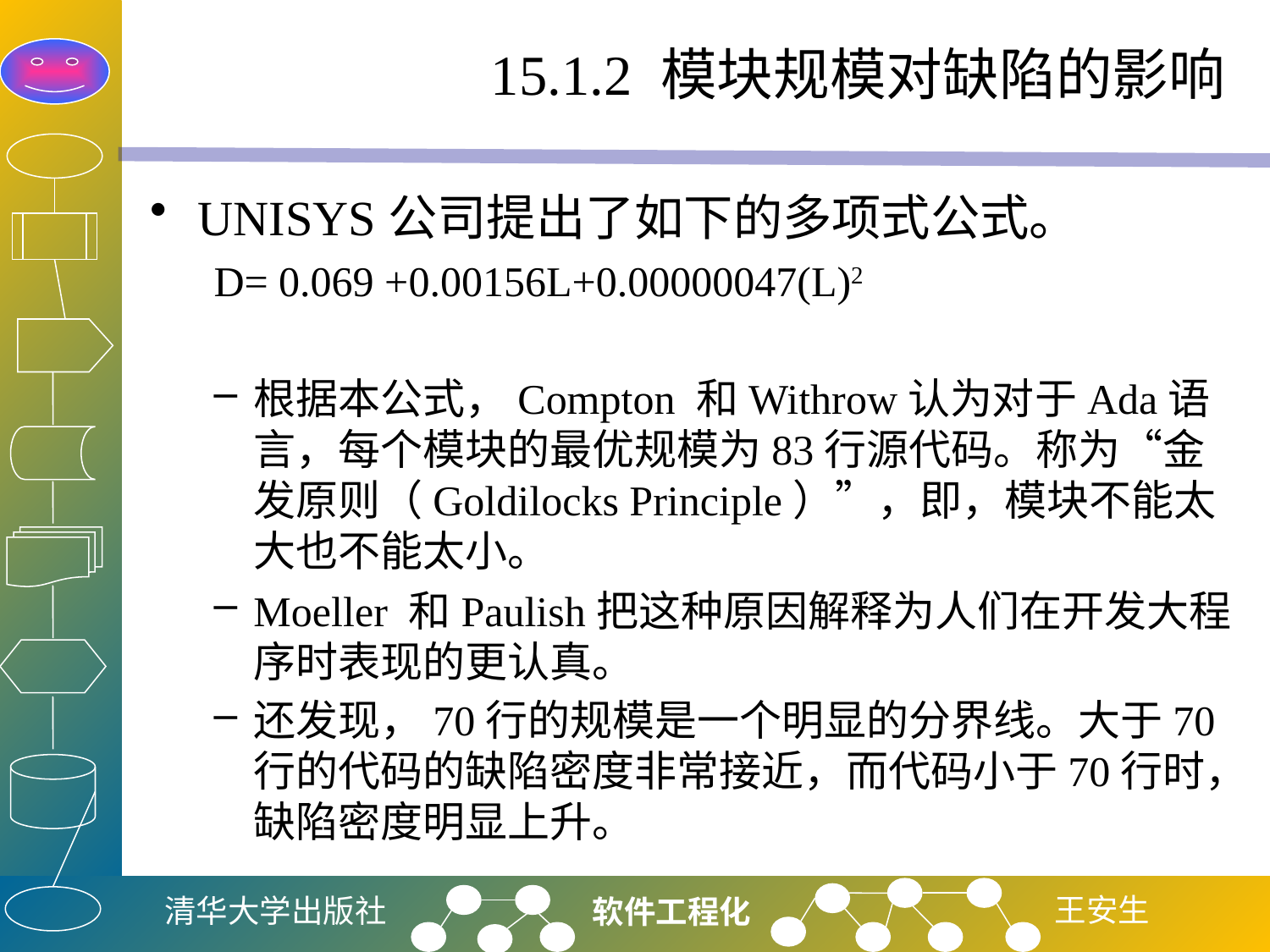

# 15.1.2 模块规模对缺陷的影响
UNISYS公司提出了如下的多项式公式。
D= 0.069 +0.00156L+0.00000047(L)2

根据本公式，Compton 和Withrow认为对于Ada语言，每个模块的最优规模为83行源代码。称为“金发原则（Goldilocks Principle）”，即，模块不能太大也不能太小。
Moeller 和Paulish把这种原因解释为人们在开发大程序时表现的更认真。
还发现，70行的规模是一个明显的分界线。大于70行的代码的缺陷密度非常接近，而代码小于70行时，缺陷密度明显上升。